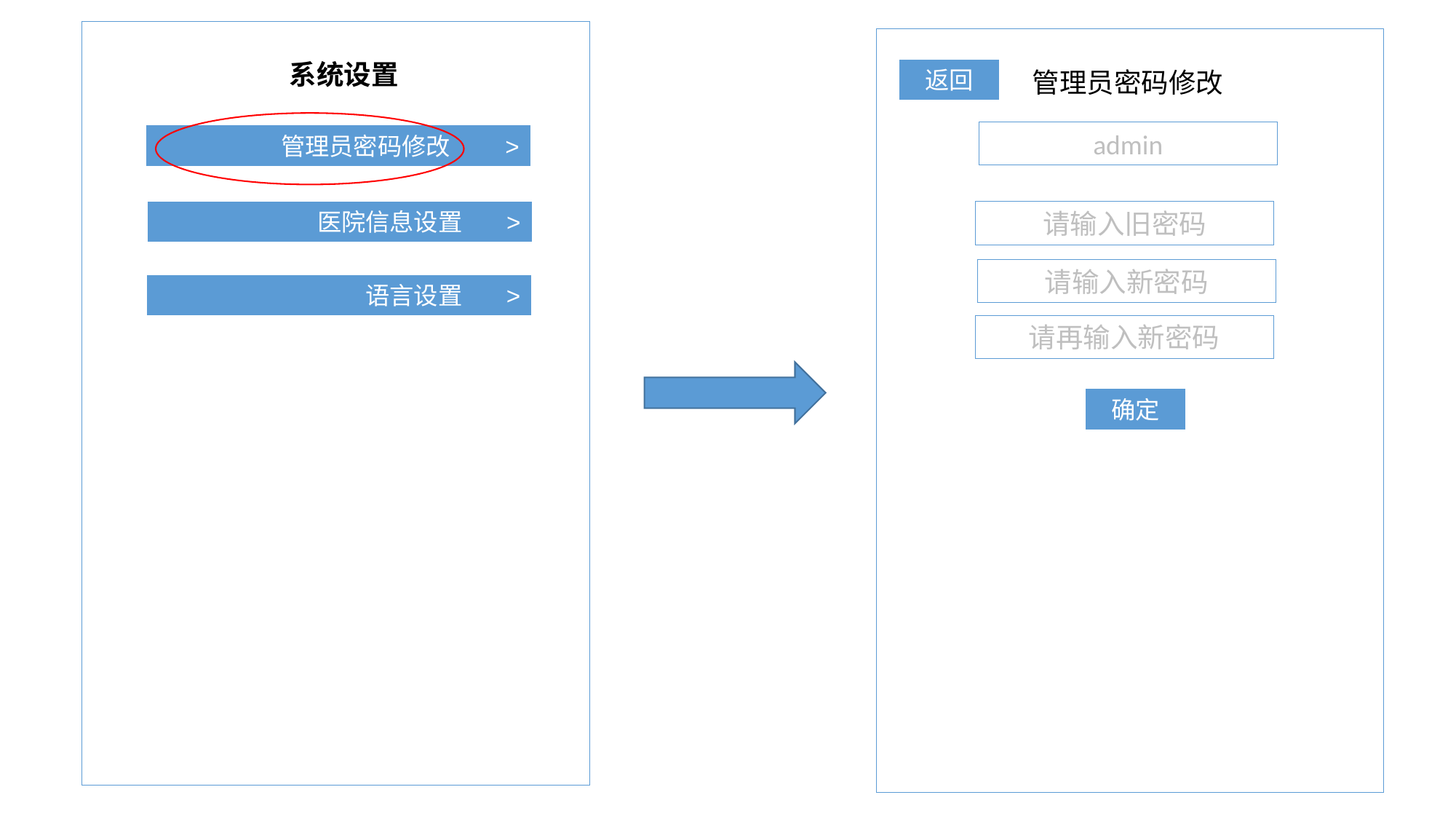

系统设置
返回
管理员密码修改

admin
管理员密码修改         >
请输入旧密码
医院信息设置       >
请输入新密码
语言设置       >
请再输入新密码

确定